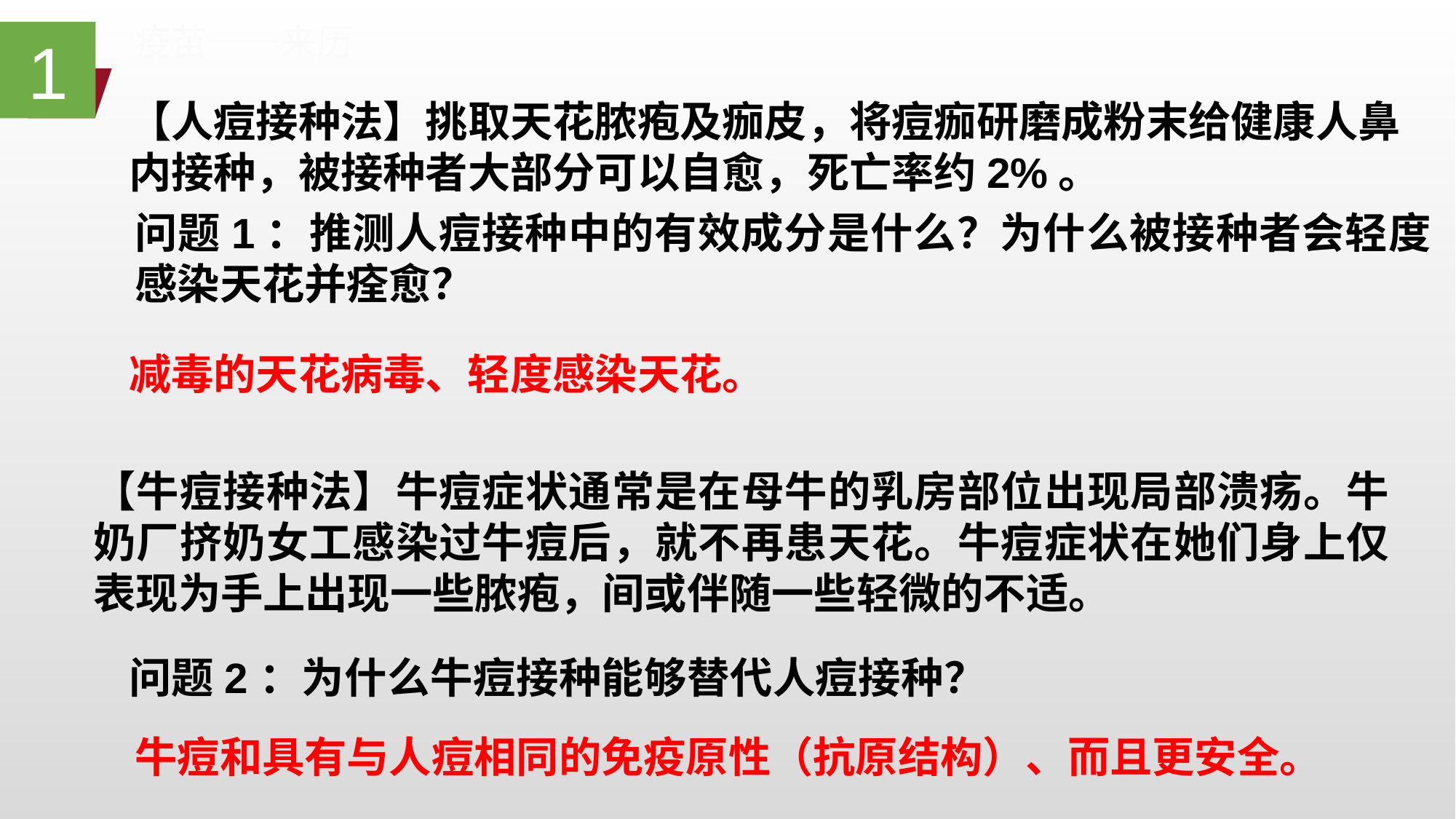

疫苗——来历
1

【人痘接种法】挑取天花脓疱及痂皮，将痘痂研磨成粉末给健康人鼻内接种，被接种者大部分可以自愈，死亡率约2%。
问题1：推测人痘接种中的有效成分是什么？为什么被接种者会轻度感染天花并痊愈？
减毒的天花病毒、轻度感染天花。
【牛痘接种法】牛痘症状通常是在母牛的乳房部位出现局部溃疡。牛奶厂挤奶女工感染过牛痘后，就不再患天花。牛痘症状在她们身上仅表现为手上出现一些脓疱，间或伴随一些轻微的不适。
问题2：为什么牛痘接种能够替代人痘接种？
牛痘和具有与人痘相同的免疫原性（抗原结构）、而且更安全。